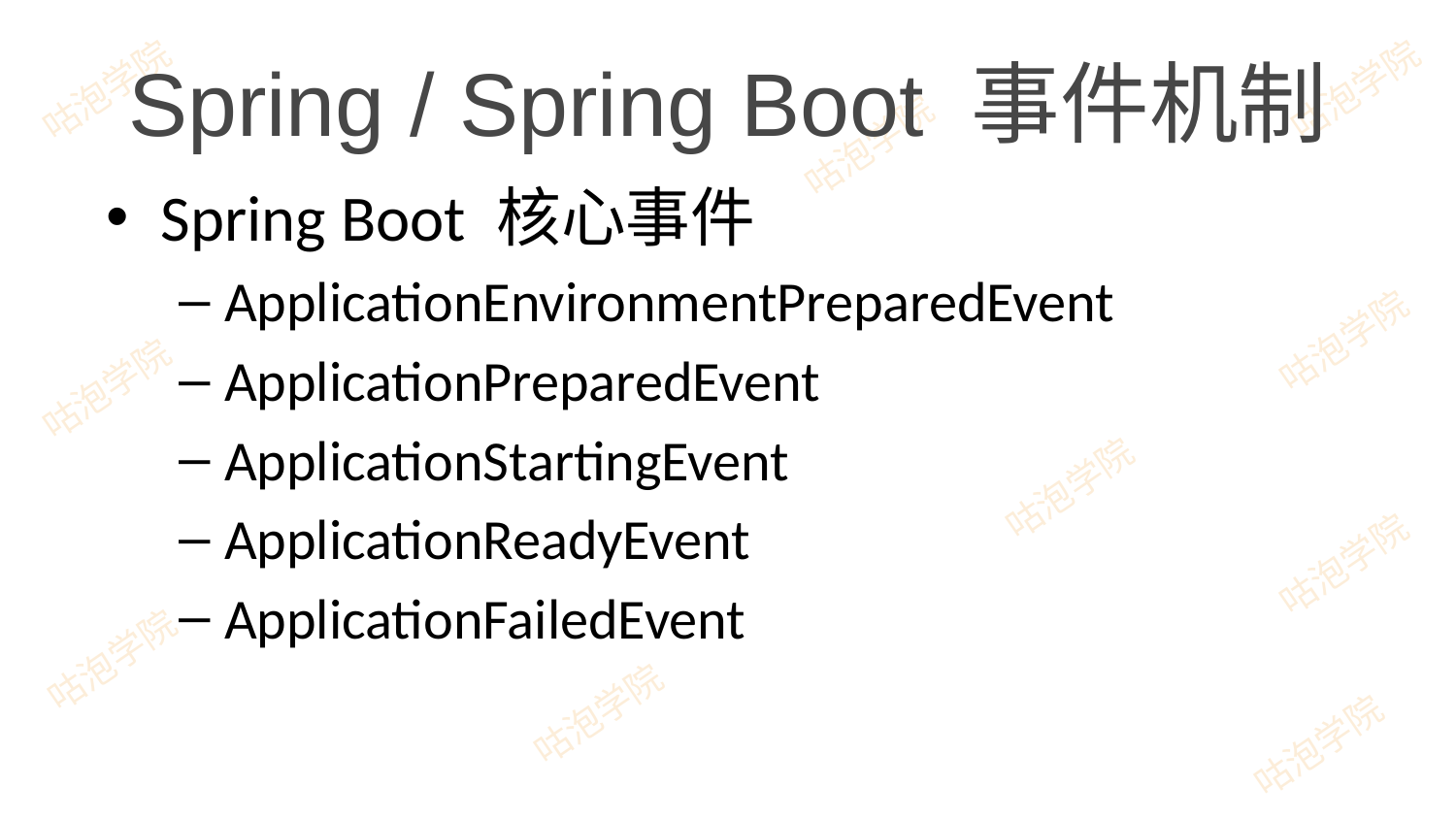

# Spring / Spring Boot 事件机制
Spring Boot 核心事件
ApplicationEnvironmentPreparedEvent
ApplicationPreparedEvent
ApplicationStartingEvent
ApplicationReadyEvent
ApplicationFailedEvent